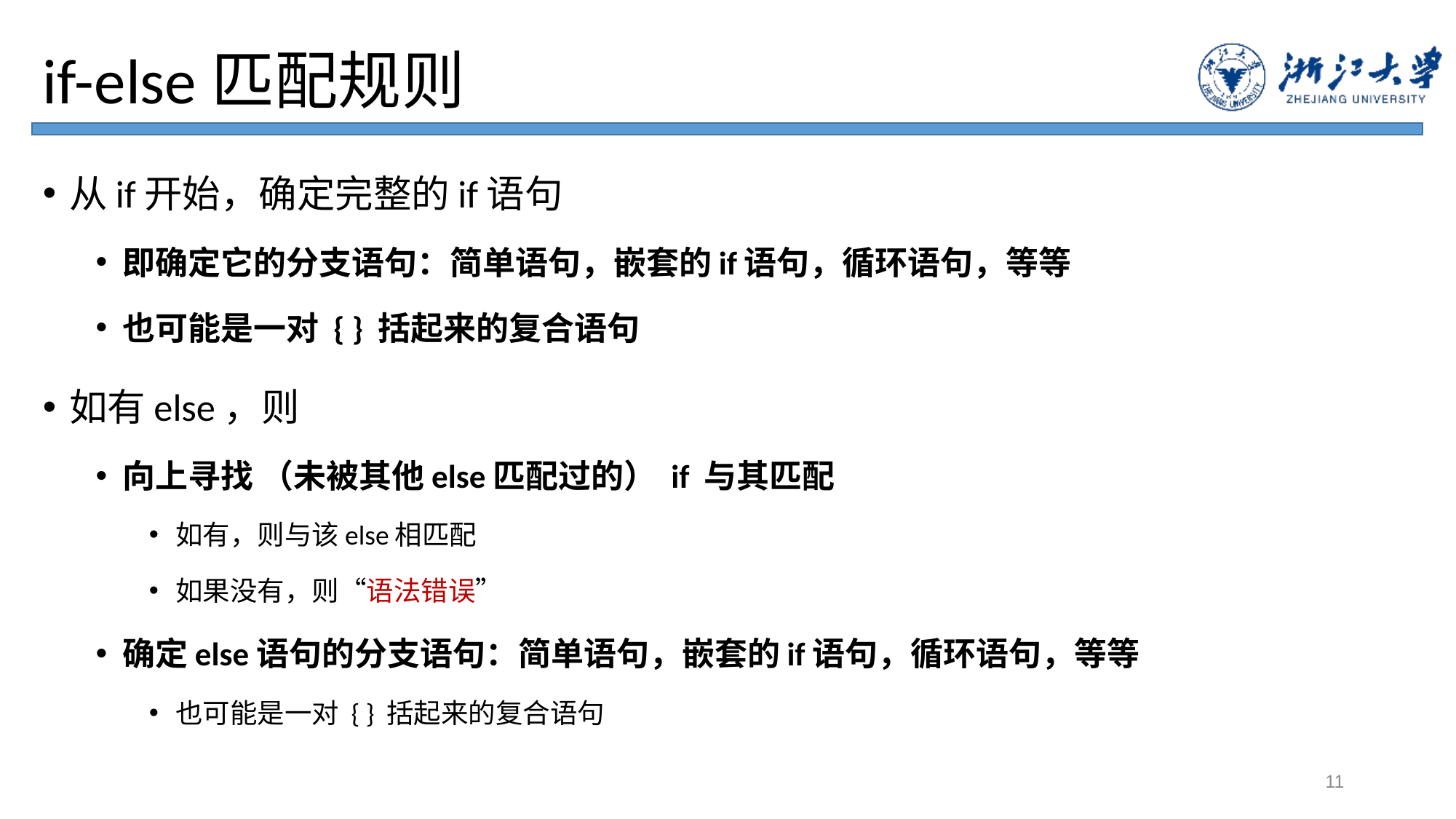

# if-else匹配规则
从if开始，确定完整的if语句
即确定它的分支语句：简单语句，嵌套的if语句，循环语句，等等
也可能是一对 { } 括起来的复合语句
如有else，则
向上寻找 （未被其他else匹配过的） if 与其匹配
如有，则与该else相匹配
如果没有，则“语法错误”
确定else语句的分支语句：简单语句，嵌套的if语句，循环语句，等等
也可能是一对 { } 括起来的复合语句

11